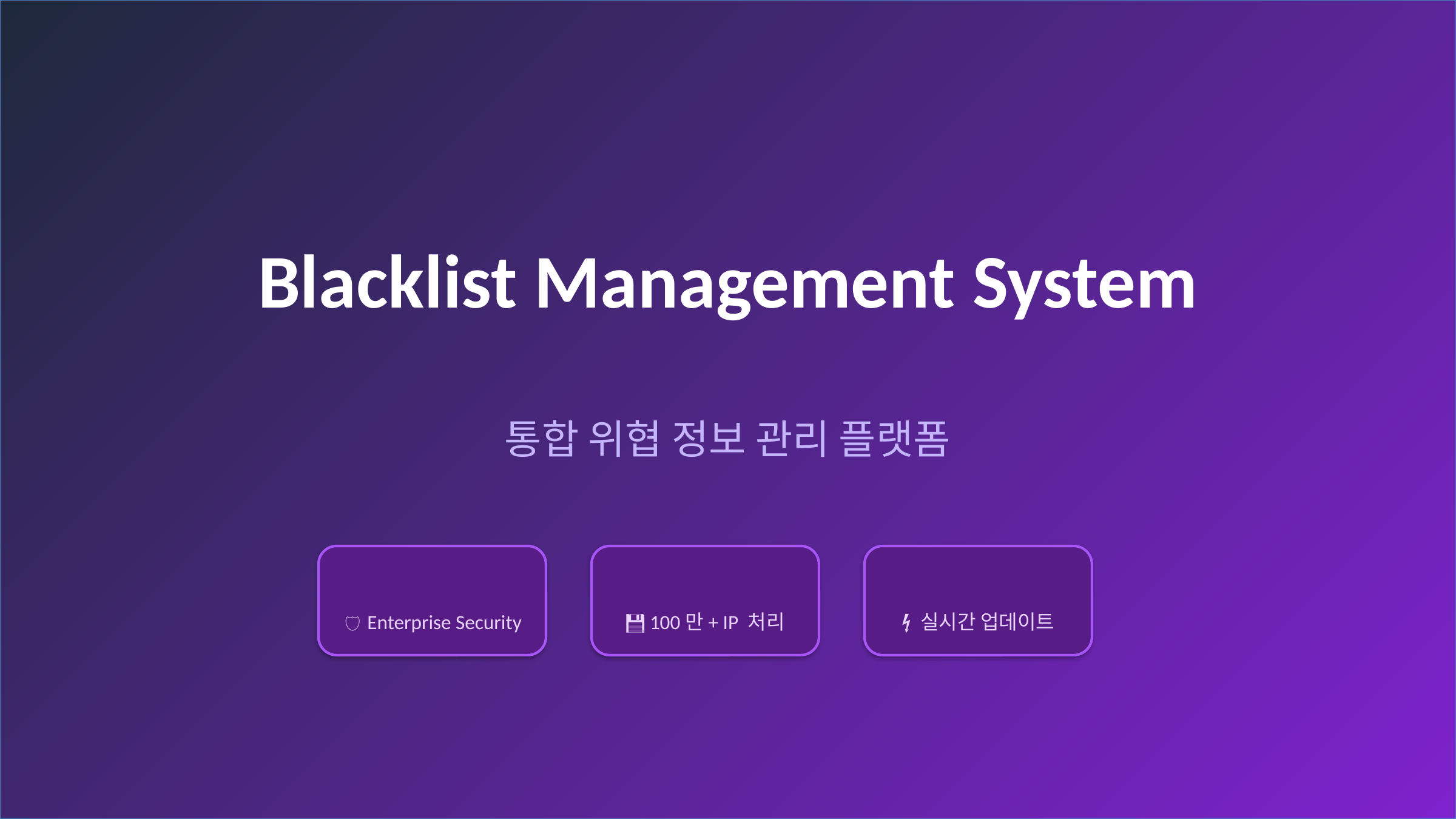

#
Blacklist Management System
통합 위협 정보 관리 플랫폼

🛡️ Enterprise Security

💾 100만+ IP 처리

⚡ 실시간 업데이트